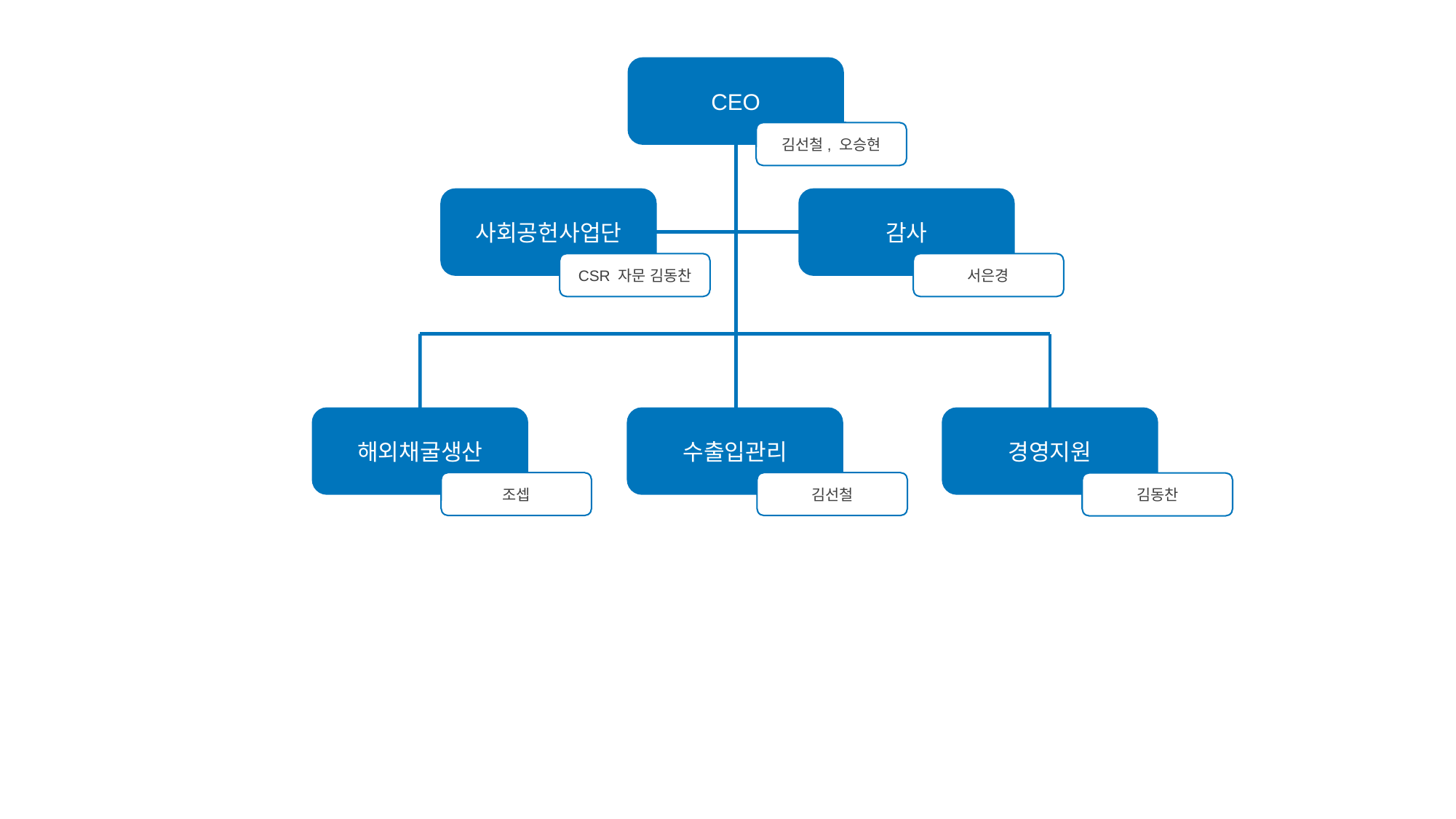

CEO
김선철, 오승현
사회공헌사업단
감사
CSR 자문 김동찬
서은경
해외채굴생산
수출입관리
경영지원
조셉
김선철
김동찬